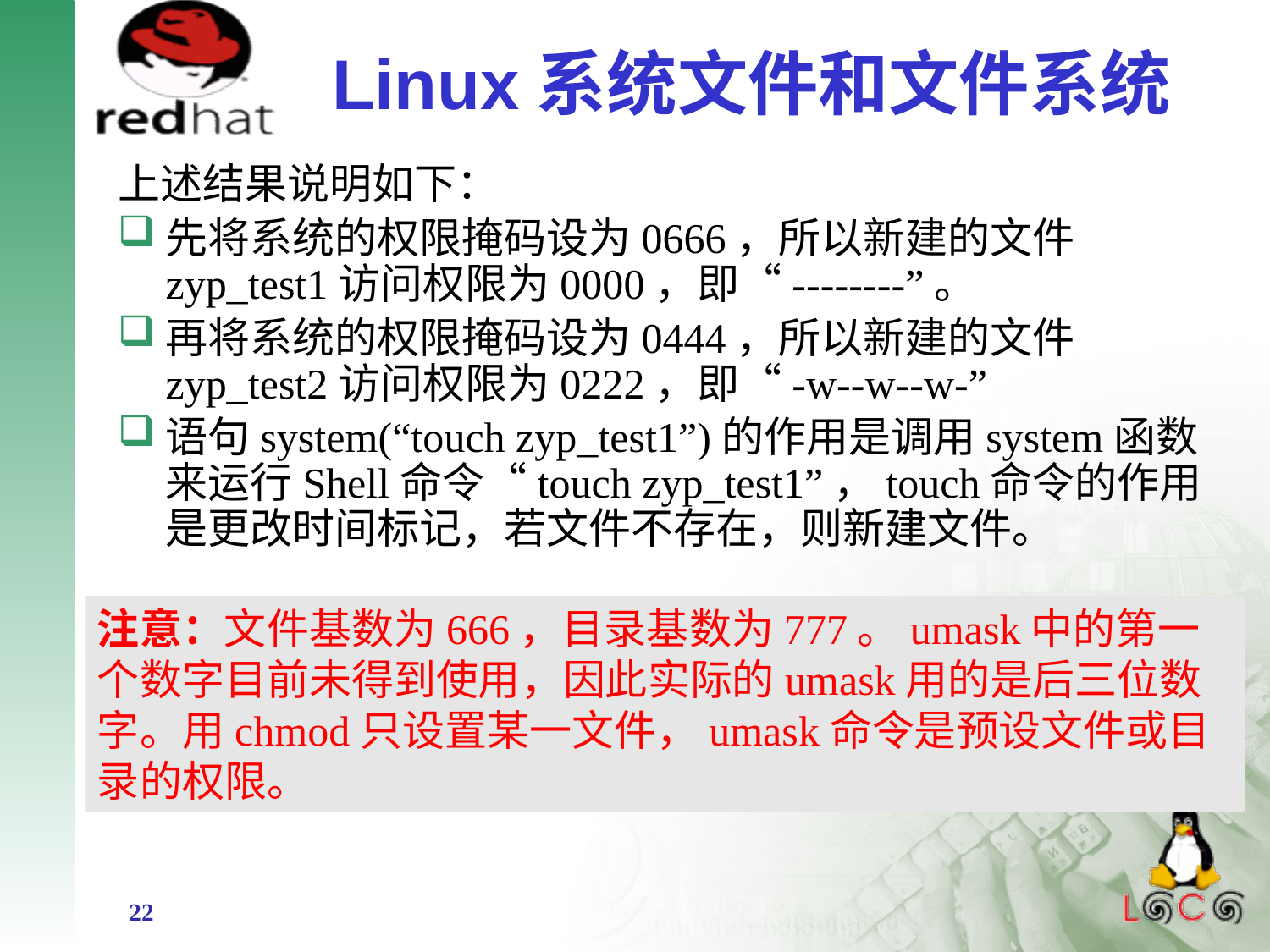

# Linux系统文件和文件系统
上述结果说明如下：
先将系统的权限掩码设为0666，所以新建的文件zyp_test1访问权限为0000，即“--------”。
再将系统的权限掩码设为0444，所以新建的文件zyp_test2访问权限为0222，即“-w--w--w-”
语句system(“touch zyp_test1”)的作用是调用system函数来运行Shell命令“touch zyp_test1”，touch命令的作用是更改时间标记，若文件不存在，则新建文件。
注意：文件基数为666，目录基数为777。umask中的第一个数字目前未得到使用，因此实际的umask用的是后三位数字。用chmod只设置某一文件，umask命令是预设文件或目录的权限。
22